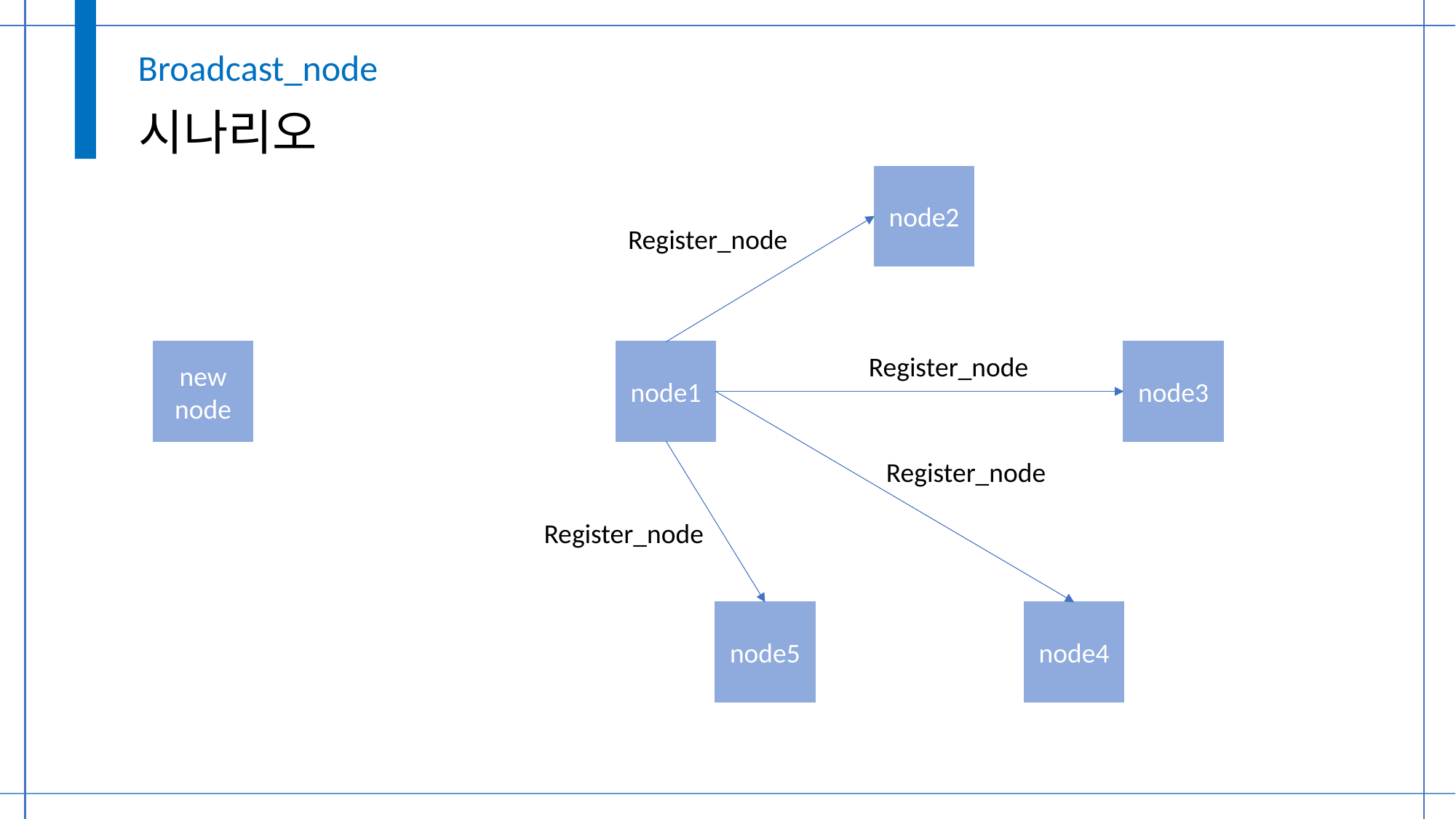

# Broadcast_node
시나리오
node2
Register_node
new
node
node1
node3
Register_node
Register_node
Register_node
node5
node4